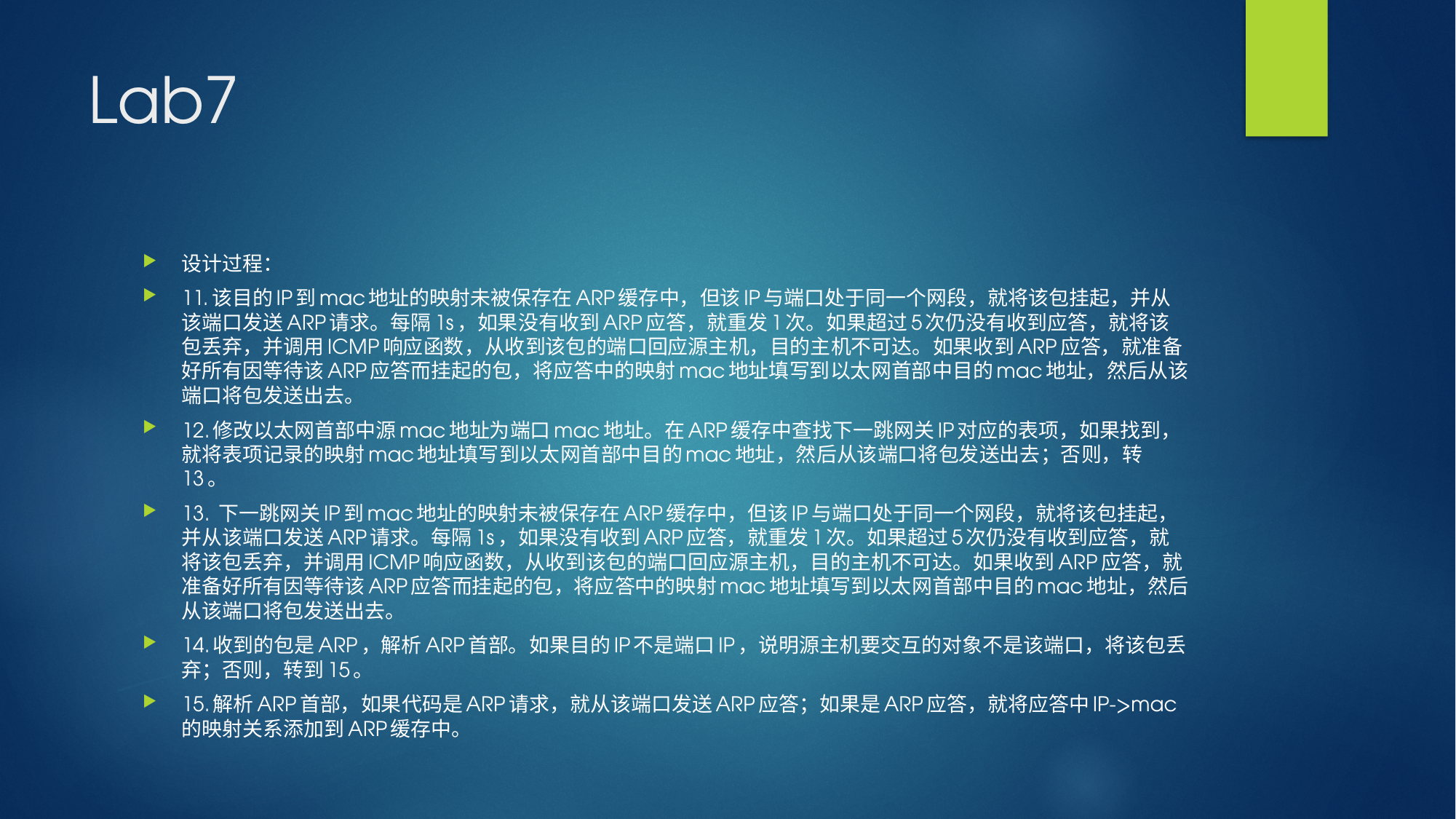

# Lab7
设计过程：
11.该目的IP到mac地址的映射未被保存在ARP缓存中，但该IP与端口处于同一个网段，就将该包挂起，并从该端口发送ARP请求。每隔1s，如果没有收到ARP应答，就重发1次。如果超过5次仍没有收到应答，就将该包丢弃，并调用ICMP响应函数，从收到该包的端口回应源主机，目的主机不可达。如果收到ARP应答，就准备好所有因等待该ARP应答而挂起的包，将应答中的映射mac地址填写到以太网首部中目的mac地址，然后从该端口将包发送出去。
12.修改以太网首部中源mac地址为端口mac地址。在ARP缓存中查找下一跳网关IP对应的表项，如果找到，就将表项记录的映射mac地址填写到以太网首部中目的mac地址，然后从该端口将包发送出去；否则，转13。
13. 下一跳网关IP到mac地址的映射未被保存在ARP缓存中，但该IP与端口处于同一个网段，就将该包挂起，并从该端口发送ARP请求。每隔1s，如果没有收到ARP应答，就重发1次。如果超过5次仍没有收到应答，就将该包丢弃，并调用ICMP响应函数，从收到该包的端口回应源主机，目的主机不可达。如果收到ARP应答，就准备好所有因等待该ARP应答而挂起的包，将应答中的映射mac地址填写到以太网首部中目的mac地址，然后从该端口将包发送出去。
14.收到的包是ARP，解析ARP首部。如果目的IP不是端口IP，说明源主机要交互的对象不是该端口，将该包丢弃；否则，转到15。
15.解析ARP首部，如果代码是ARP请求，就从该端口发送ARP应答；如果是ARP应答，就将应答中IP->mac的映射关系添加到ARP缓存中。